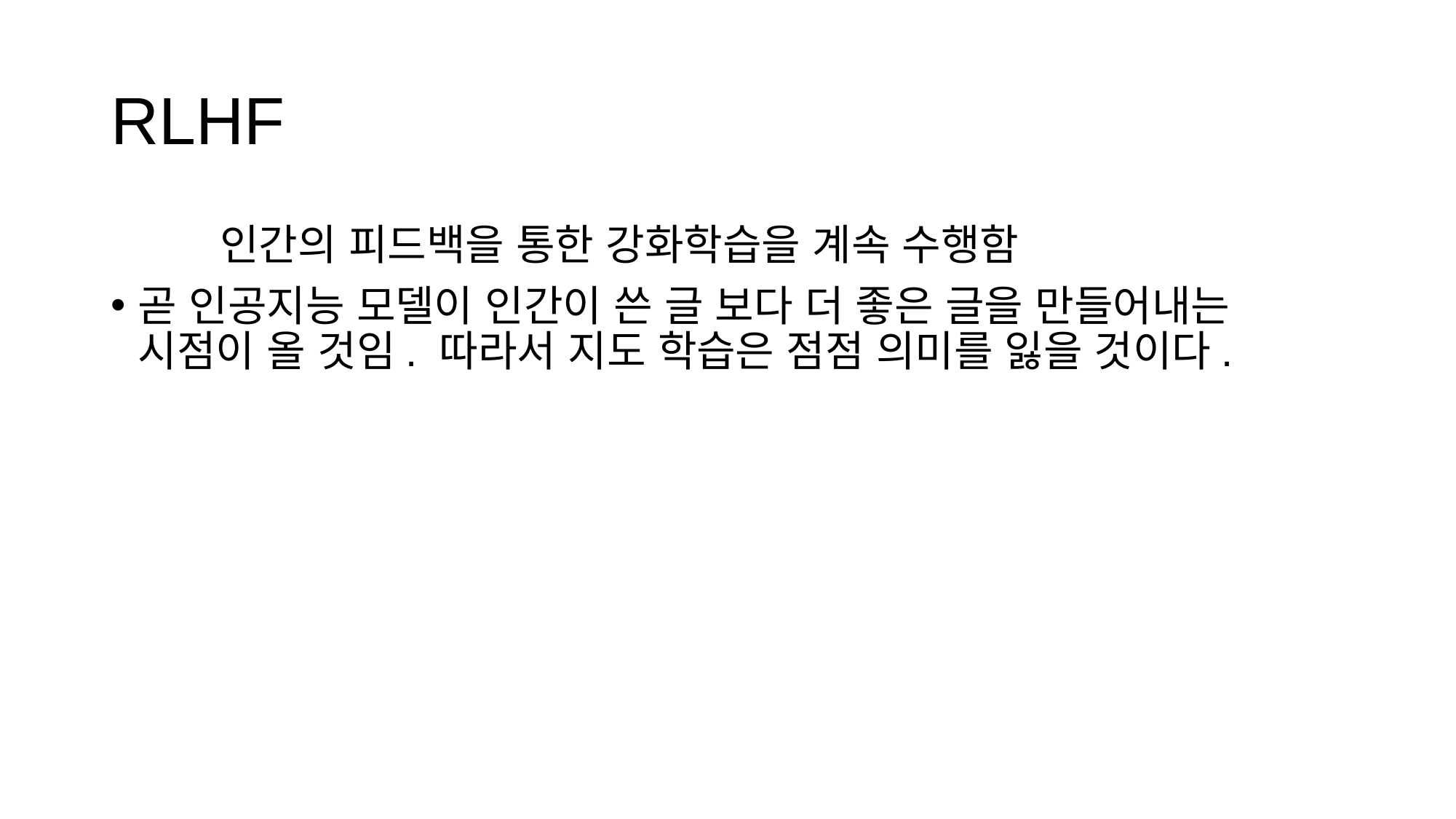

# RLHF
	인간의 피드백을 통한 강화학습을 계속 수행함
곧 인공지능 모델이 인간이 쓴 글 보다 더 좋은 글을 만들어내는 시점이 올 것임. 따라서 지도 학습은 점점 의미를 잃을 것이다.